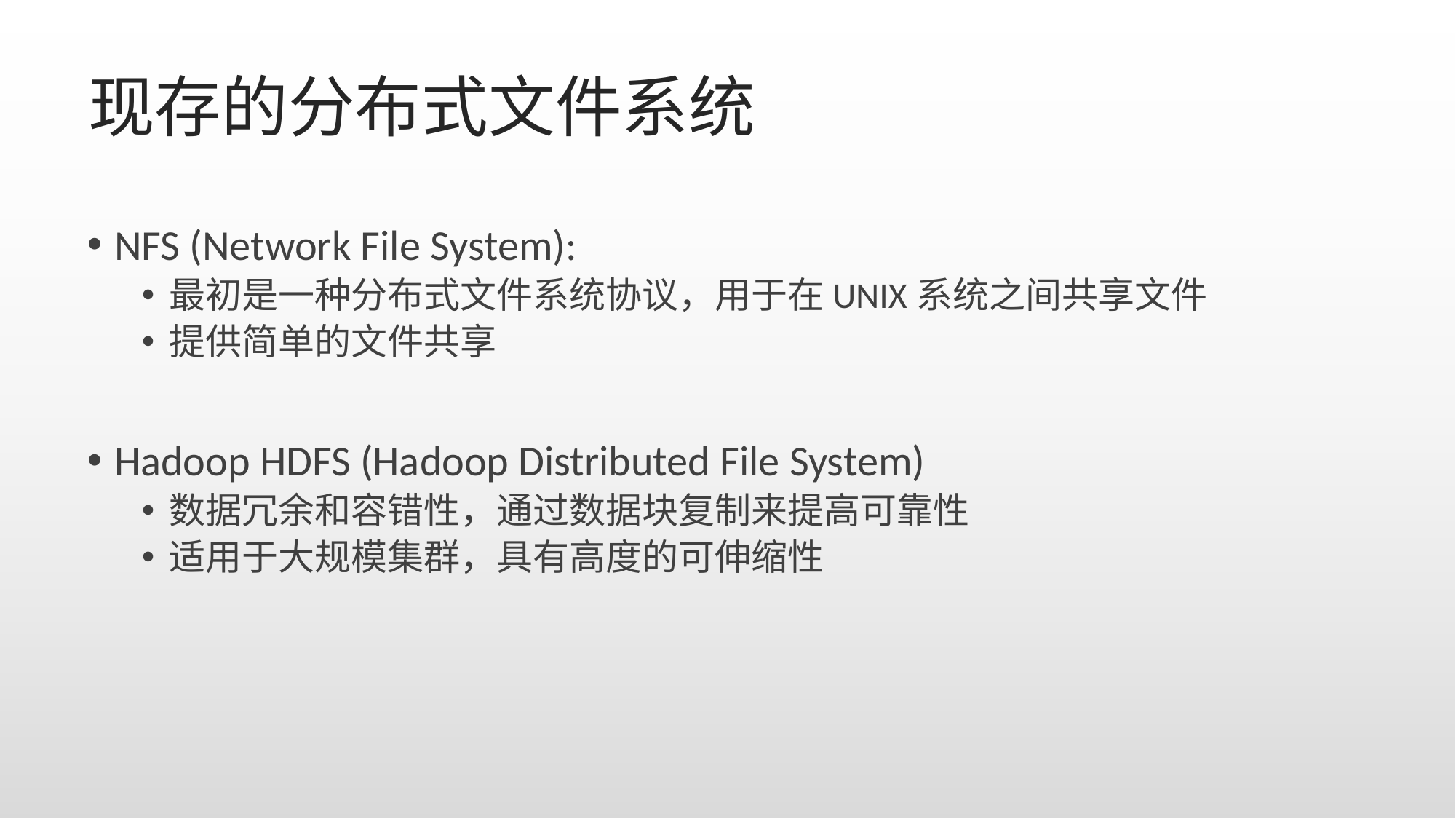

# 现存的分布式文件系统
NFS (Network File System):
最初是一种分布式文件系统协议，用于在UNIX系统之间共享文件
提供简单的文件共享

Hadoop HDFS (Hadoop Distributed File System)
数据冗余和容错性，通过数据块复制来提高可靠性
适用于大规模集群，具有高度的可伸缩性